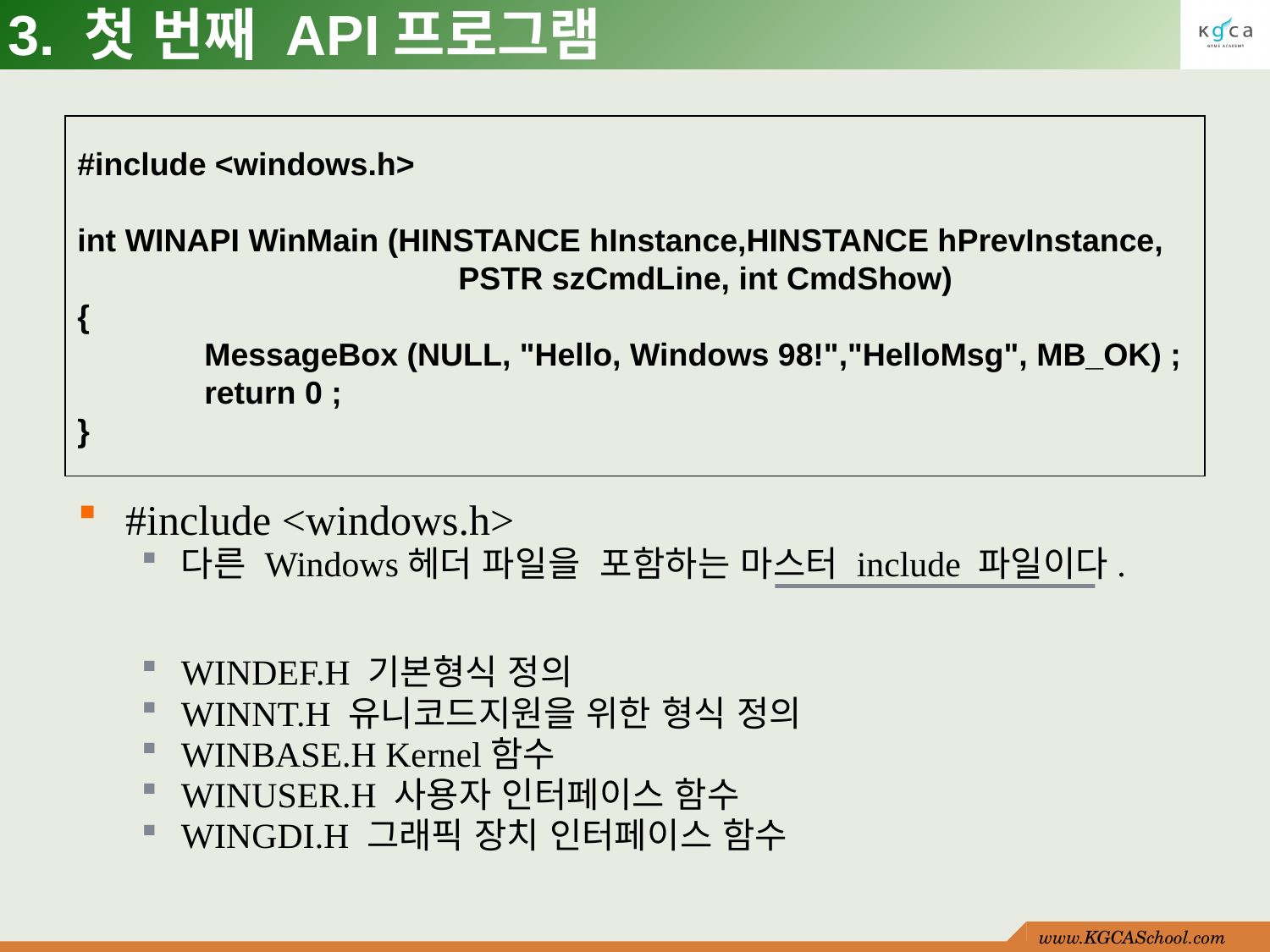

# 3. 첫 번째 API프로그램
#include <windows.h>

int WINAPI WinMain (HINSTANCE hInstance,HINSTANCE hPrevInstance,
			PSTR szCmdLine, int CmdShow)
{
	MessageBox (NULL, "Hello, Windows 98!","HelloMsg", MB_OK) ;
	return 0 ;
}
#include <windows.h>
다른 Windows헤더 파일을  포함하는 마스터 include 파일이다.

WINDEF.H 기본형식 정의
WINNT.H 유니코드지원을 위한 형식 정의
WINBASE.H Kernel함수
WINUSER.H 사용자 인터페이스 함수
WINGDI.H 그래픽 장치 인터페이스 함수